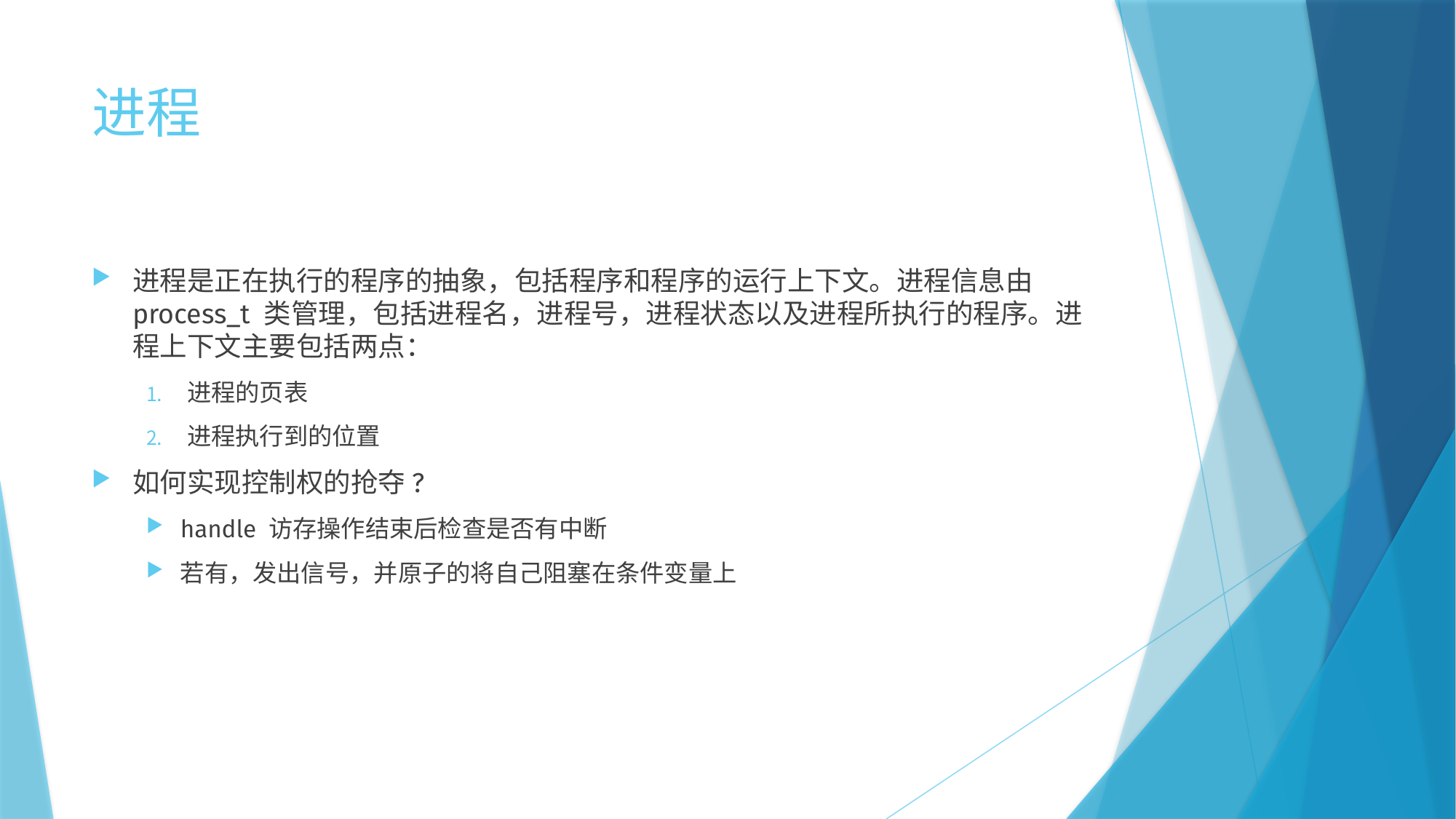

# 进程
进程是正在执行的程序的抽象，包括程序和程序的运行上下文。进程信息由 process_t 类管理，包括进程名，进程号，进程状态以及进程所执行的程序。进程上下文主要包括两点：
进程的页表
进程执行到的位置
如何实现控制权的抢夺?
handle 访存操作结束后检查是否有中断
若有，发出信号，并原子的将自己阻塞在条件变量上